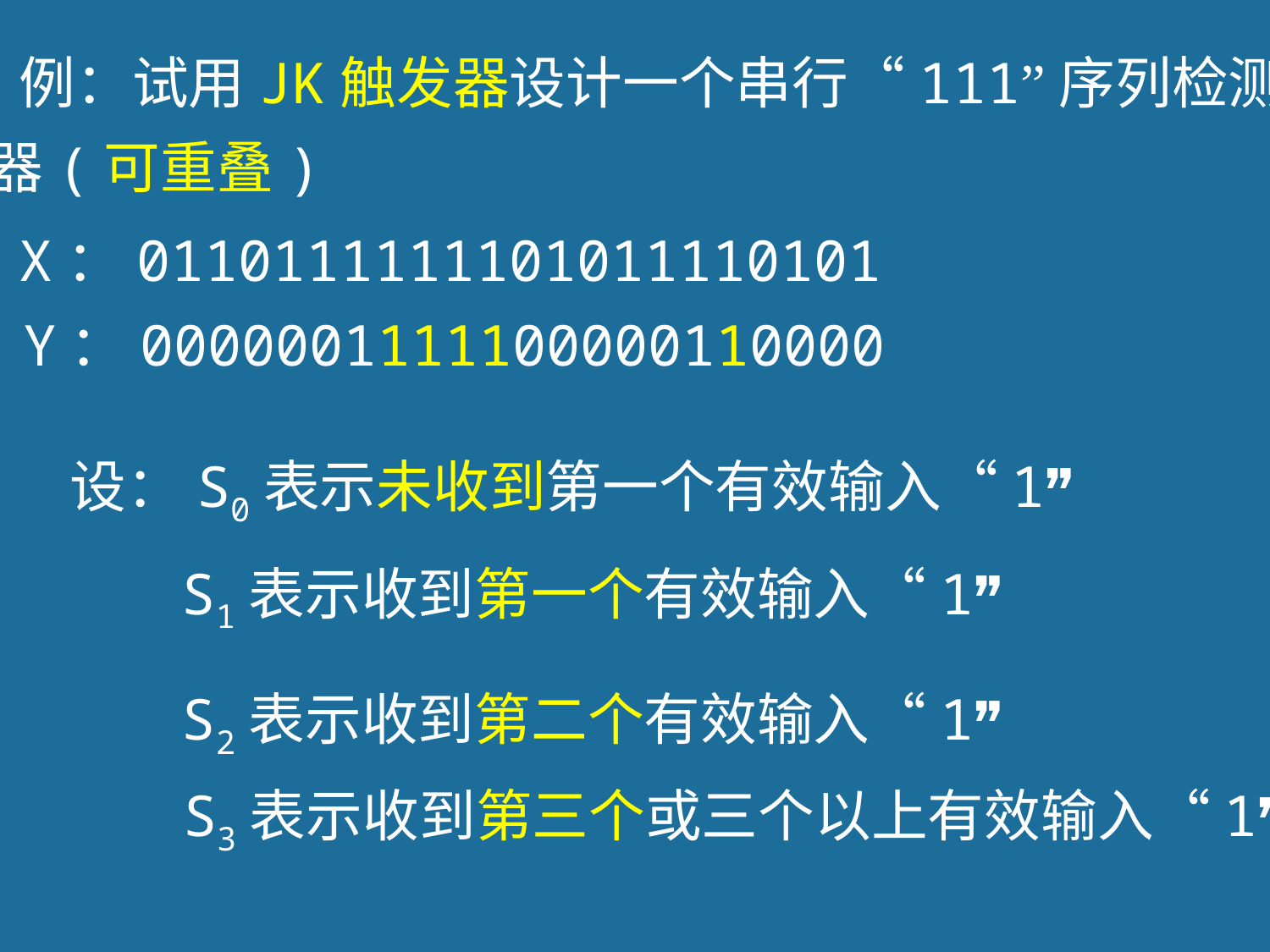

例：试用JK触发器设计一个串行“111”序列检测
器(可重叠)
X：0110111111101011110101
Y：0000001111100000110000
设：S0表示未收到第一个有效输入“1”
S1表示收到第一个有效输入“1”
S2表示收到第二个有效输入“1”
S3表示收到第三个或三个以上有效输入“1”
203